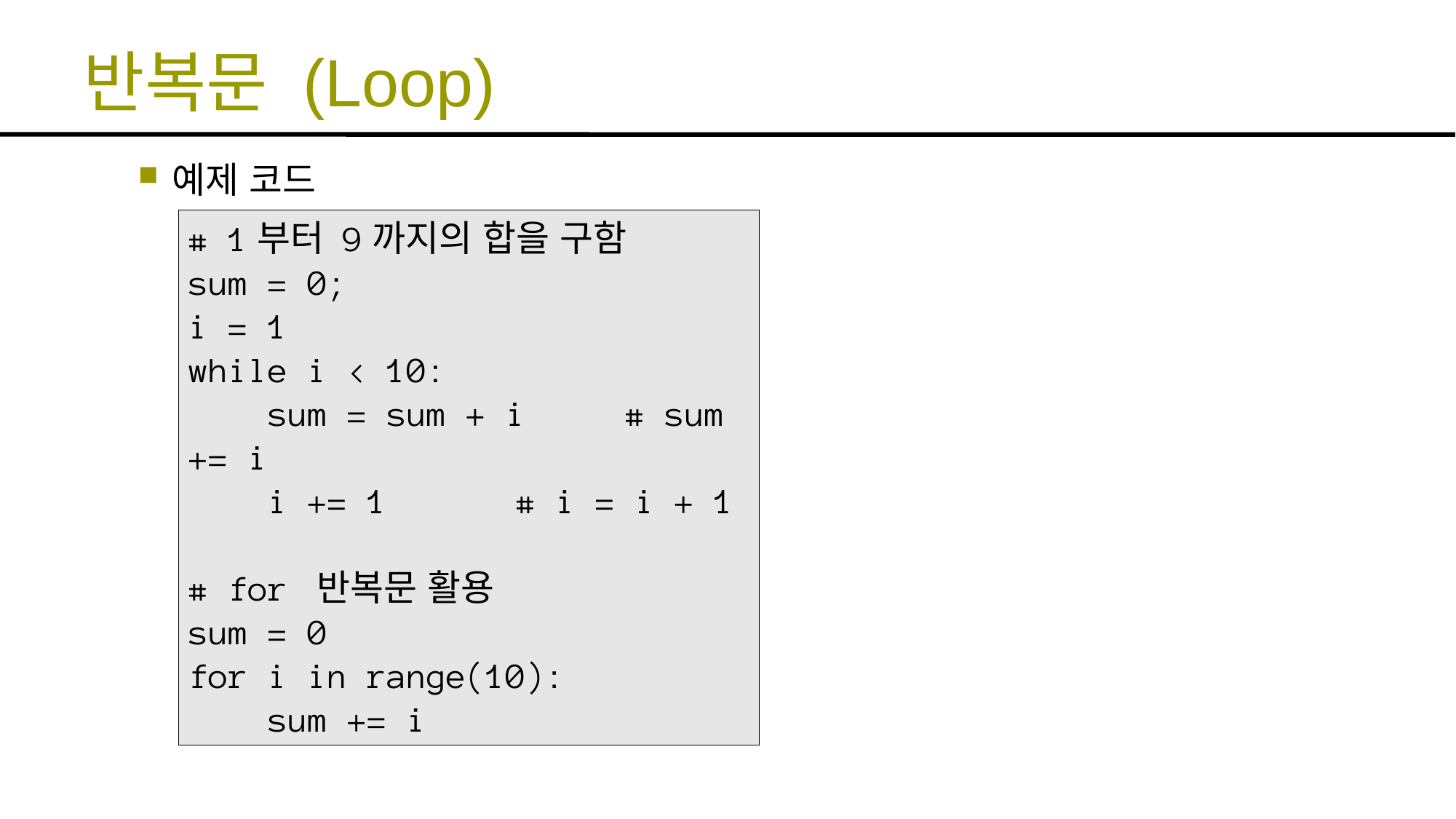

# 반복문 (Loop)
예제 코드
# 1부터 9까지의 합을 구함
sum = 0;
i = 1
while i < 10:
    sum = sum + i	# sum += i
    i += 1		# i = i + 1

# for 반복문 활용
sum = 0
for i in range(10):
    sum += i